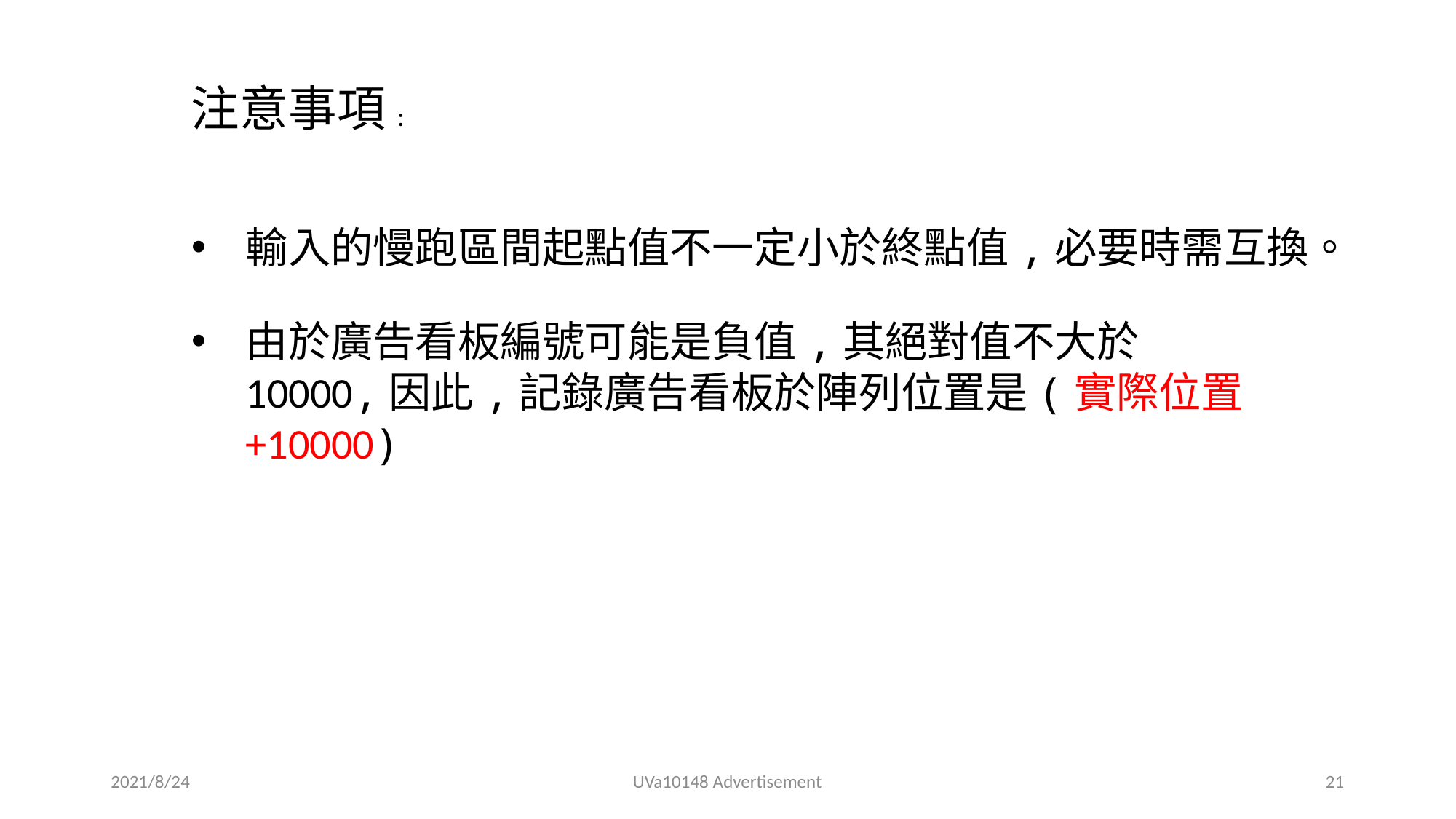

注意事項:
輸入的慢跑區間起點值不一定小於終點值,必要時需互換。
由於廣告看板編號可能是負值,其絕對值不大於10000,因此,記錄廣告看板於陣列位置是(實際位置+10000)
2021/8/24
UVa10148 Advertisement
21